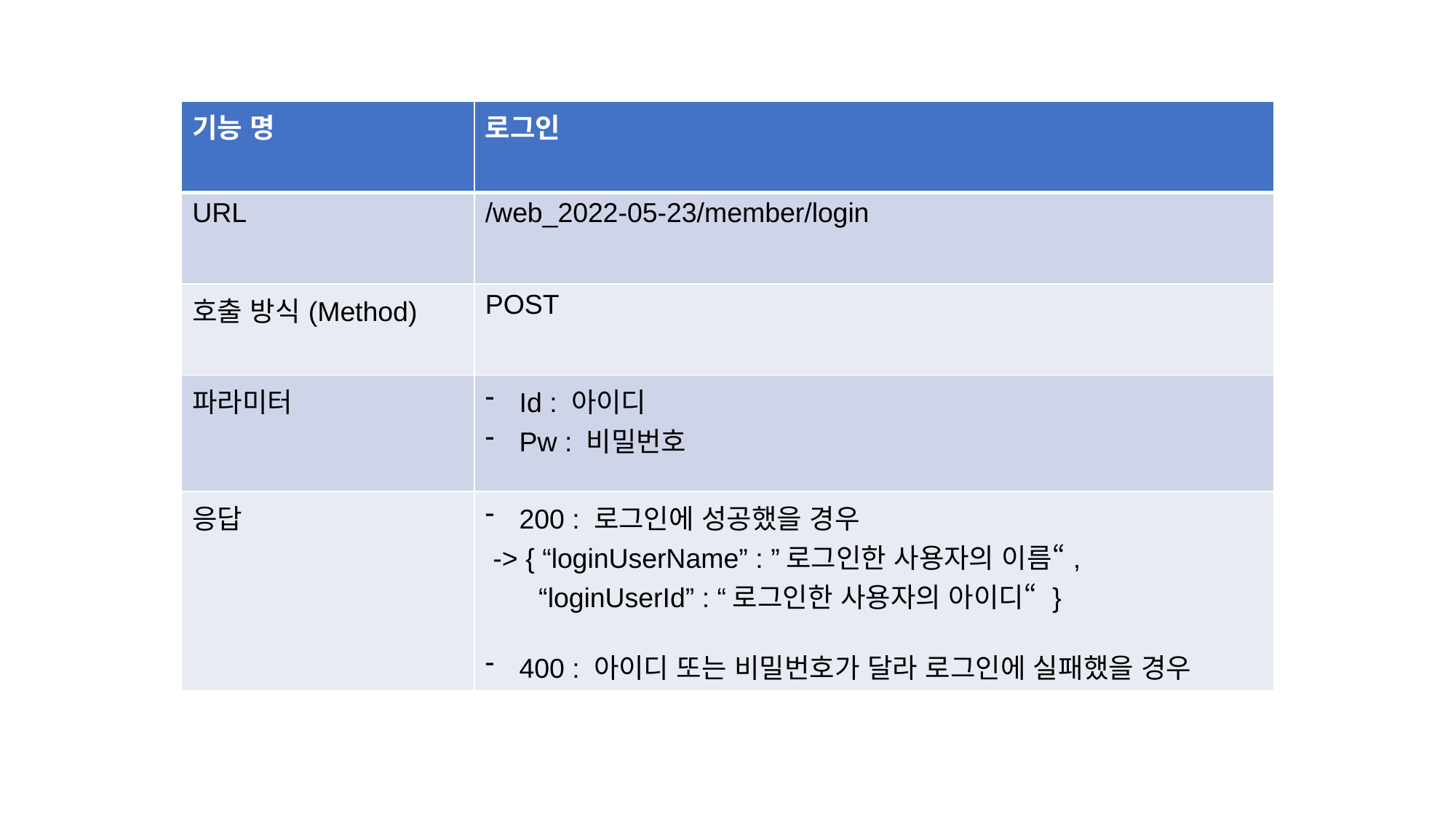

| 기능 명 | 로그인 |
| --- | --- |
| URL | /web\_2022-05-23/member/login |
| 호출 방식(Method) | POST |
| 파라미터 | Id : 아이디 Pw : 비밀번호 |
| 응답 | 200 : 로그인에 성공했을 경우 -> { “loginUserName” : ”로그인한 사용자의 이름“, “loginUserId” : “로그인한 사용자의 아이디“ } 400 : 아이디 또는 비밀번호가 달라 로그인에 실패했을 경우 |